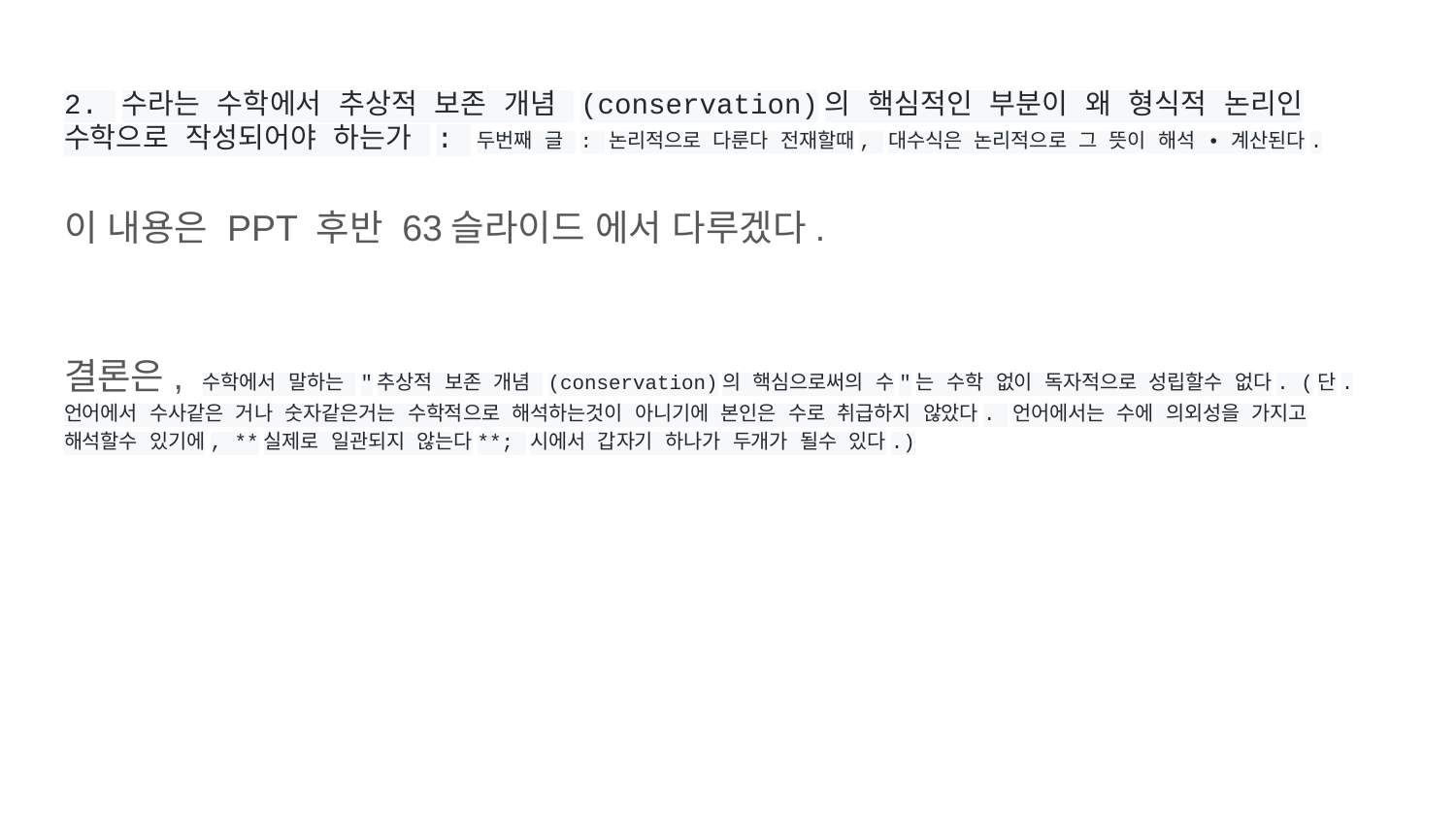

# 2. 수라는 수학에서 추상적 보존 개념 (conservation)의 핵심적인 부분이 왜 형식적 논리인 수학으로 작성되어야 하는가 : 두번째 글 : 논리적으로 다룬다 전재할때, 대수식은 논리적으로 그 뜻이 해석 • 계산된다.

이 내용은 PPT 후반 63슬라이드 에서 다루겠다.

결론은, 수학에서 말하는 "추상적 보존 개념 (conservation)의 핵심으로써의 수"는 수학 없이 독자적으로 성립할수 없다. (단. 언어에서 수사같은 거나 숫자같은거는 수학적으로 해석하는것이 아니기에 본인은 수로 취급하지 않았다. 언어에서는 수에 의외성을 가지고 해석할수 있기에, **실제로 일관되지 않는다**; 시에서 갑자기 하나가 두개가 될수 있다.)